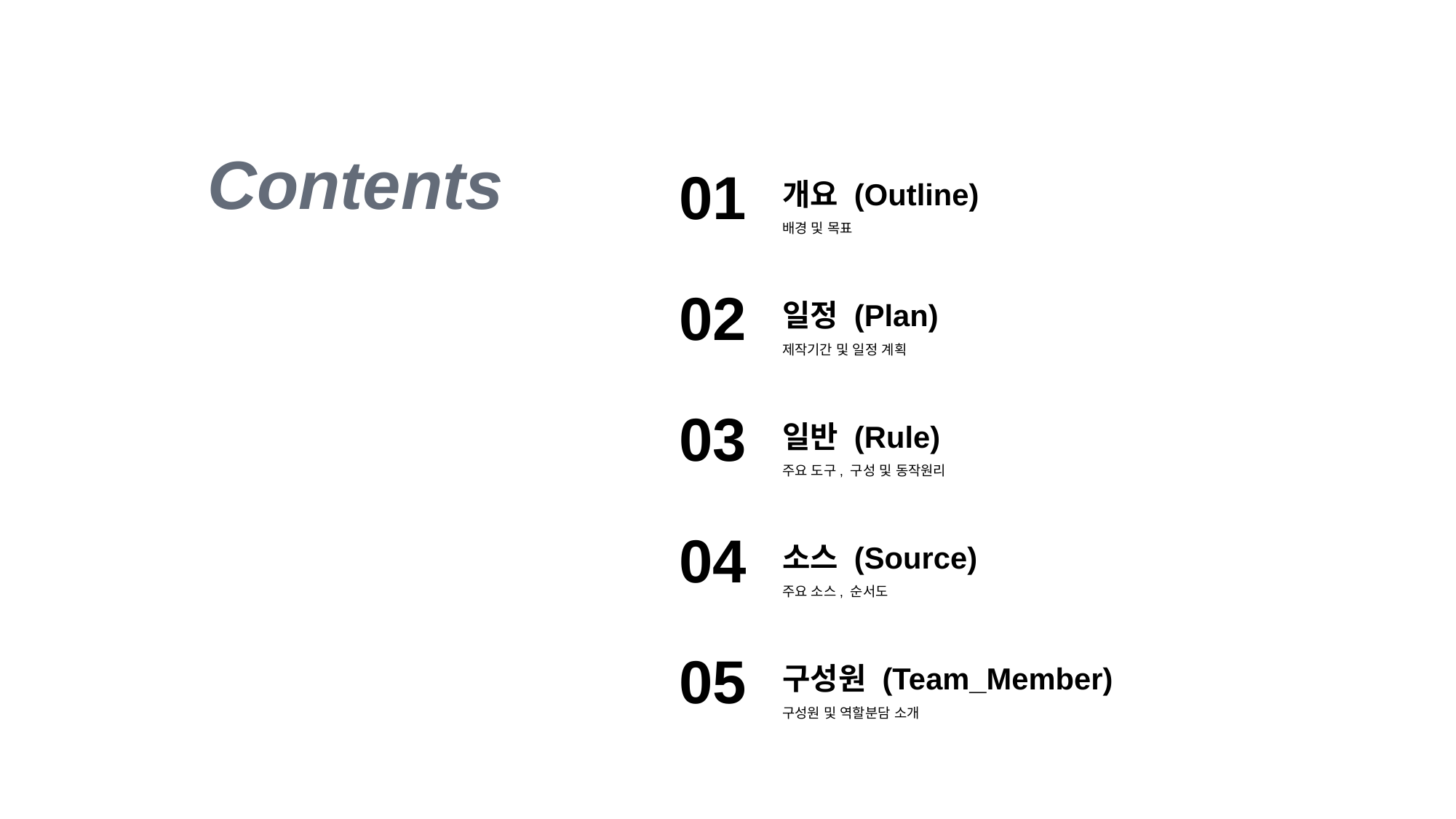

Contents
개요 (Outline)
배경 및 목표
01
일정 (Plan)
제작기간 및 일정 계획
02
일반 (Rule)
주요 도구, 구성 및 동작원리
03
소스 (Source)
주요 소스, 순서도
04
구성원 (Team_Member)
구성원 및 역할분담 소개
05